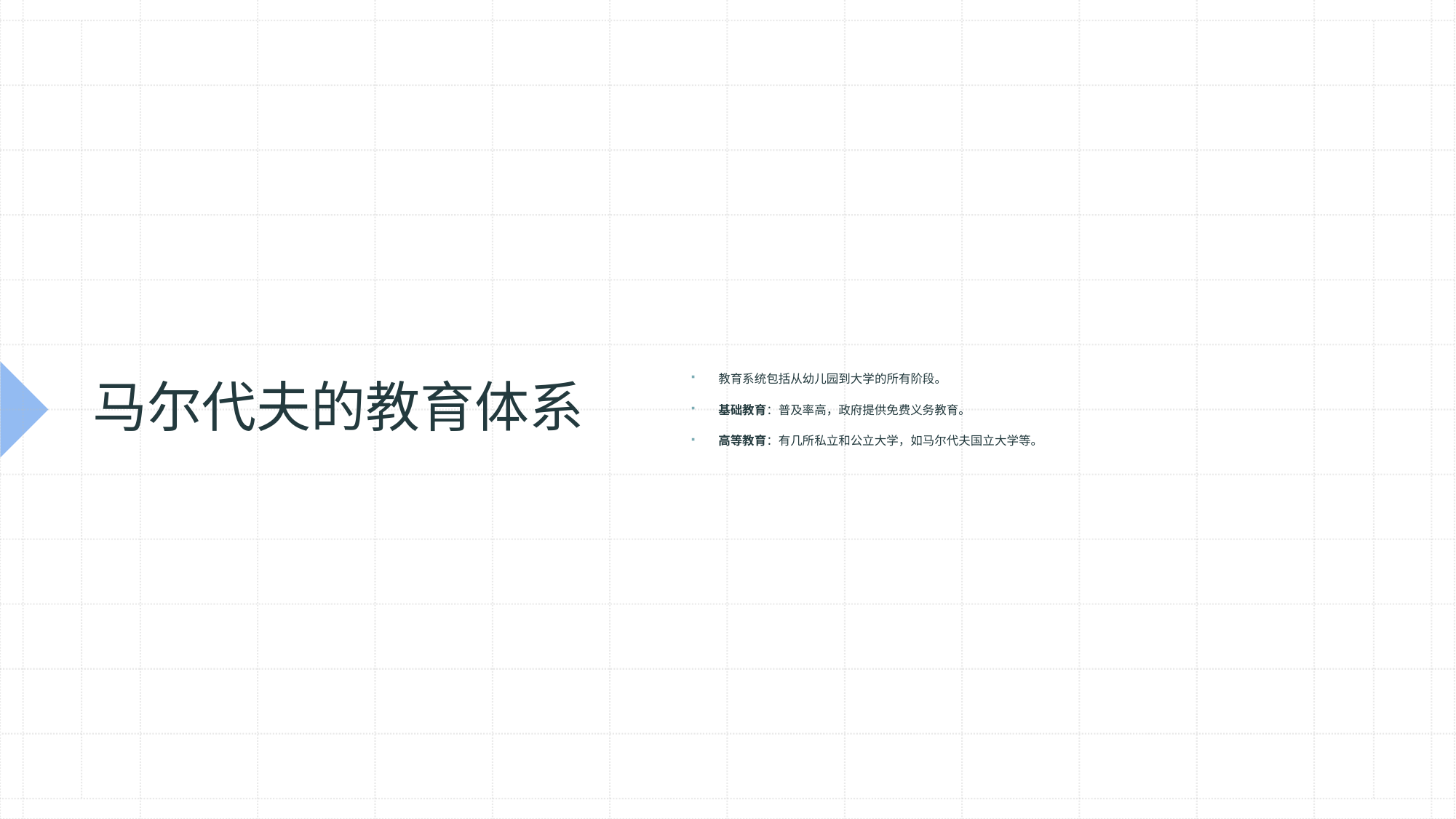

教育系统包括从幼儿园到大学的所有阶段。
基础教育：普及率高，政府提供免费义务教育。
高等教育：有几所私立和公立大学，如马尔代夫国立大学等。
# 马尔代夫的教育体系